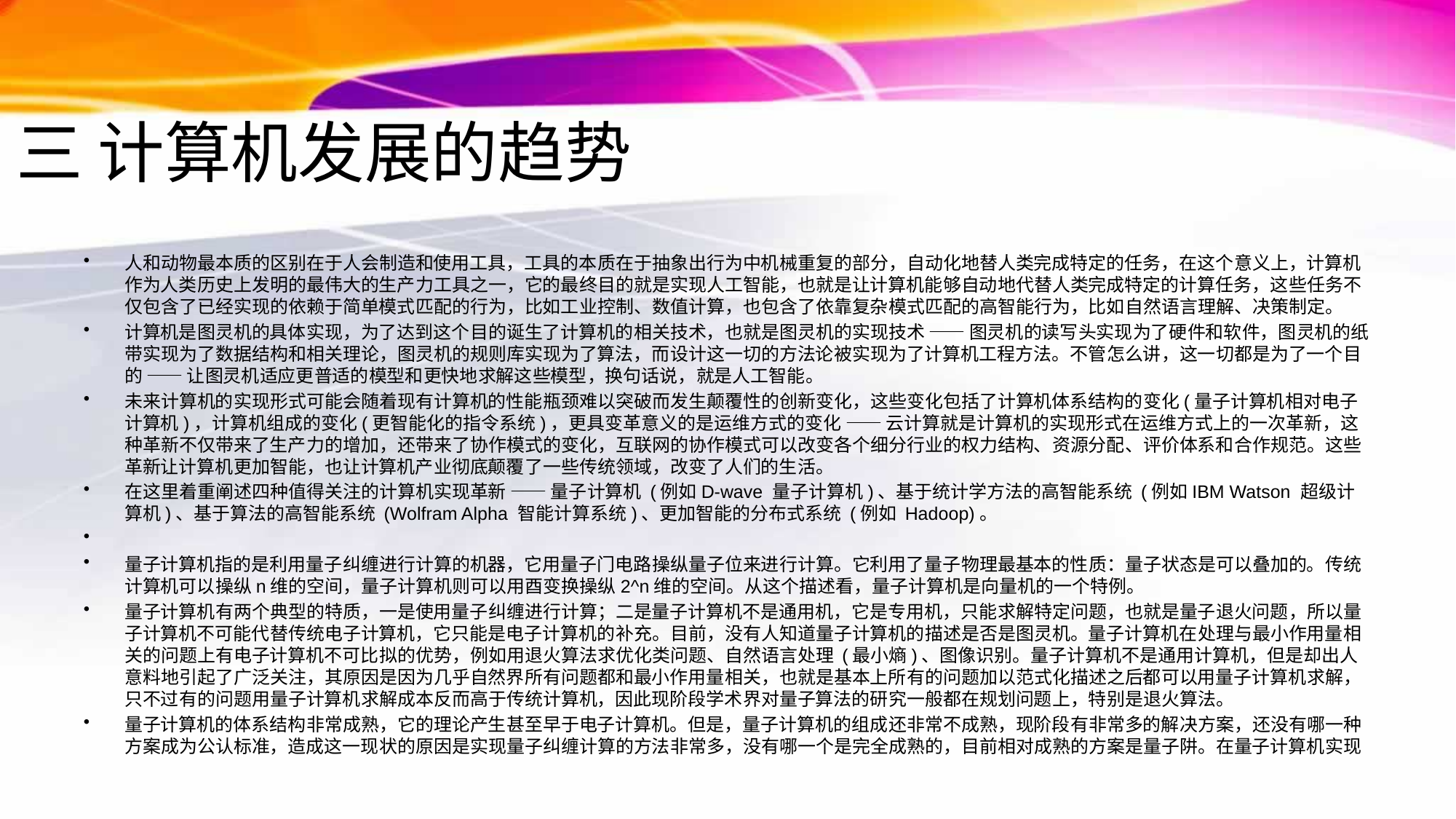

# 三 计算机发展的趋势
人和动物最本质的区别在于人会制造和使用工具，工具的本质在于抽象出行为中机械重复的部分，自动化地替人类完成特定的任务，在这个意义上，计算机作为人类历史上发明的最伟大的生产力工具之一，它的最终目的就是实现人工智能，也就是让计算机能够自动地代替人类完成特定的计算任务，这些任务不仅包含了已经实现的依赖于简单模式匹配的行为，比如工业控制、数值计算，也包含了依靠复杂模式匹配的高智能行为，比如自然语言理解、决策制定。
计算机是图灵机的具体实现，为了达到这个目的诞生了计算机的相关技术，也就是图灵机的实现技术 —— 图灵机的读写头实现为了硬件和软件，图灵机的纸带实现为了数据结构和相关理论，图灵机的规则库实现为了算法，而设计这一切的方法论被实现为了计算机工程方法。不管怎么讲，这一切都是为了一个目的 —— 让图灵机适应更普适的模型和更快地求解这些模型，换句话说，就是人工智能。
未来计算机的实现形式可能会随着现有计算机的性能瓶颈难以突破而发生颠覆性的创新变化，这些变化包括了计算机体系结构的变化(量子计算机相对电子计算机)，计算机组成的变化(更智能化的指令系统)，更具变革意义的是运维方式的变化 —— 云计算就是计算机的实现形式在运维方式上的一次革新，这种革新不仅带来了生产力的增加，还带来了协作模式的变化，互联网的协作模式可以改变各个细分行业的权力结构、资源分配、评价体系和合作规范。这些革新让计算机更加智能，也让计算机产业彻底颠覆了一些传统领域，改变了人们的生活。
在这里着重阐述四种值得关注的计算机实现革新 —— 量子计算机 (例如D-wave 量子计算机)、基于统计学方法的高智能系统 (例如IBM Watson 超级计算机)、基于算法的高智能系统 (Wolfram Alpha 智能计算系统)、更加智能的分布式系统 (例如 Hadoop)。

量子计算机指的是利用量子纠缠进行计算的机器，它用量子门电路操纵量子位来进行计算。它利用了量子物理最基本的性质：量子状态是可以叠加的。传统计算机可以操纵n维的空间，量子计算机则可以用酉变换操纵2^n维的空间。从这个描述看，量子计算机是向量机的一个特例。
量子计算机有两个典型的特质，一是使用量子纠缠进行计算；二是量子计算机不是通用机，它是专用机，只能求解特定问题，也就是量子退火问题，所以量子计算机不可能代替传统电子计算机，它只能是电子计算机的补充。目前，没有人知道量子计算机的描述是否是图灵机。量子计算机在处理与最小作用量相关的问题上有电子计算机不可比拟的优势，例如用退火算法求优化类问题、自然语言处理 (最小熵)、图像识别。量子计算机不是通用计算机，但是却出人意料地引起了广泛关注，其原因是因为几乎自然界所有问题都和最小作用量相关，也就是基本上所有的问题加以范式化描述之后都可以用量子计算机求解，只不过有的问题用量子计算机求解成本反而高于传统计算机，因此现阶段学术界对量子算法的研究一般都在规划问题上，特别是退火算法。
量子计算机的体系结构非常成熟，它的理论产生甚至早于电子计算机。但是，量子计算机的组成还非常不成熟，现阶段有非常多的解决方案，还没有哪一种方案成为公认标准，造成这一现状的原因是实现量子纠缠计算的方法非常多，没有哪一个是完全成熟的，目前相对成熟的方案是量子阱。在量子计算机实现